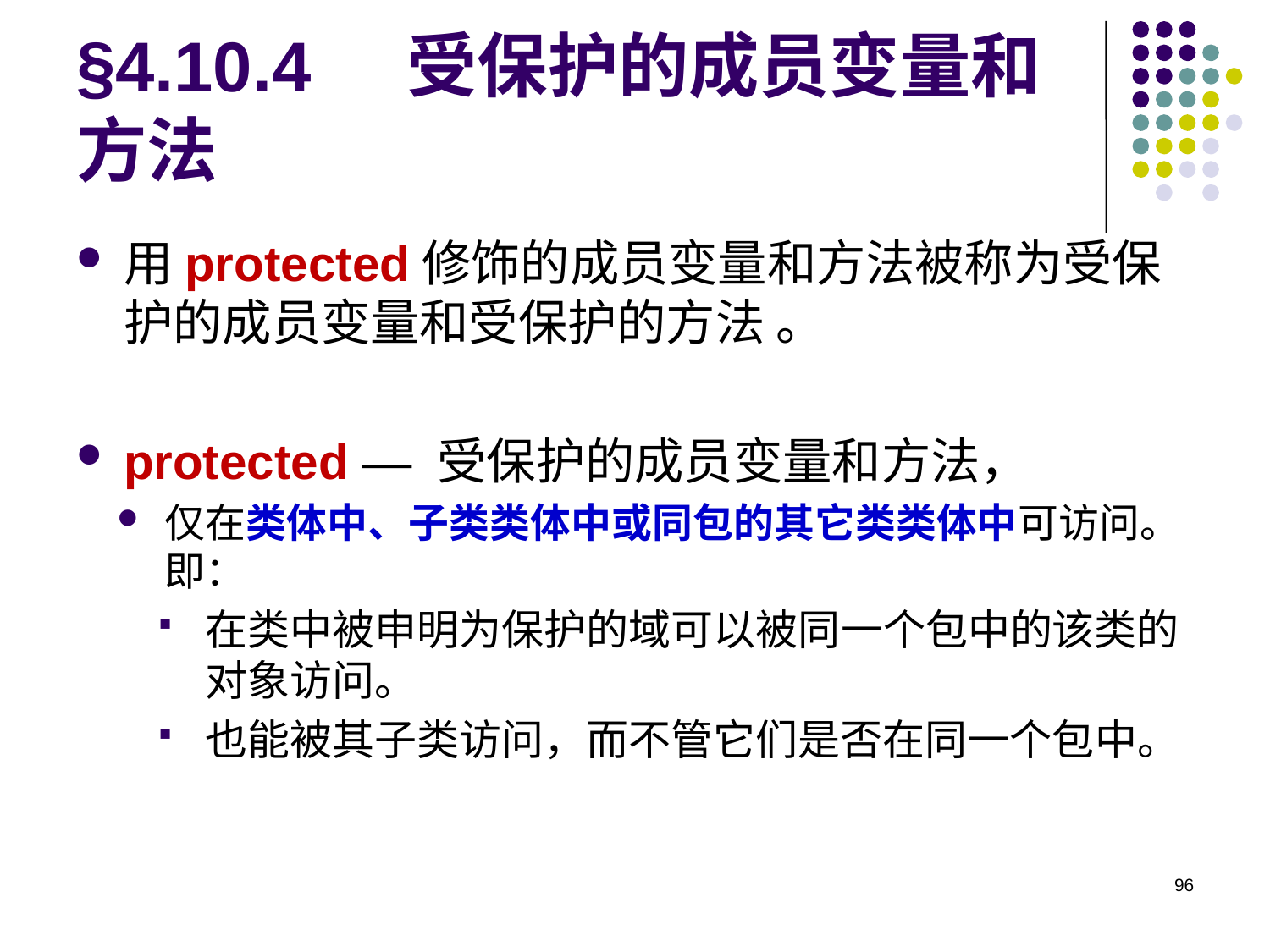

# §4.10.4    受保护的成员变量和方法
用protected修饰的成员变量和方法被称为受保护的成员变量和受保护的方法 。

protected — 受保护的成员变量和方法，
仅在类体中、子类类体中或同包的其它类类体中可访问。即：
在类中被申明为保护的域可以被同一个包中的该类的对象访问。
也能被其子类访问，而不管它们是否在同一个包中。

96